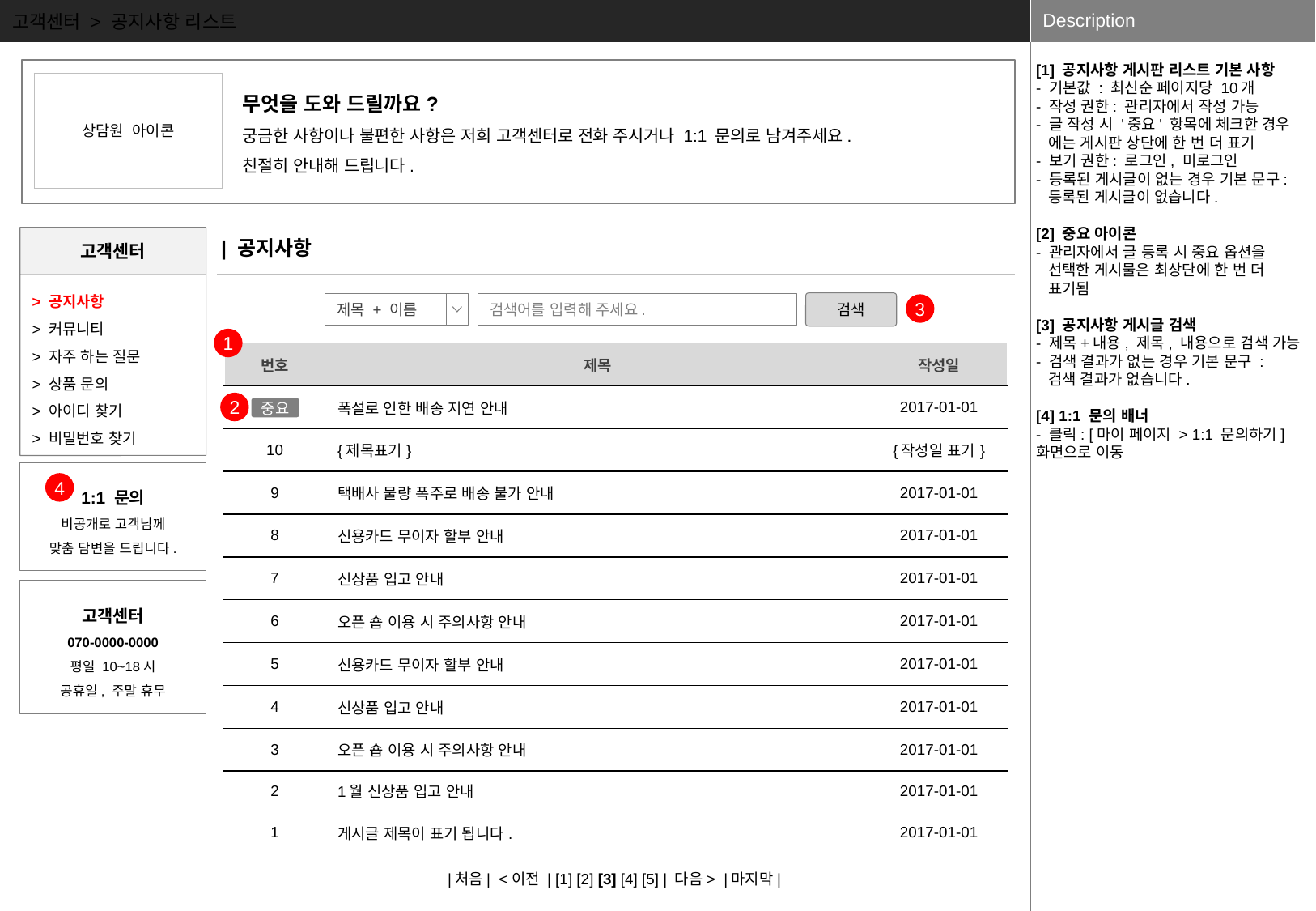

고객센터 > 공지사항 리스트

[1] 공지사항 게시판 리스트 기본 사항
- 기본값 : 최신순 페이지당 10개
- 작성 권한: 관리자에서 작성 가능
- 글 작성 시 '중요' 항목에 체크한 경우
  에는 게시판 상단에 한 번 더 표기
- 보기 권한: 로그인, 미로그인
- 등록된 게시글이 없는 경우 기본 문구:
  등록된 게시글이 없습니다.

[2] 중요 아이콘
- 관리자에서 글 등록 시 중요 옵션을
  선택한 게시물은 최상단에 한 번 더
  표기됨

[3] 공지사항 게시글 검색
- 제목+내용, 제목, 내용으로 검색 가능
- 검색 결과가 없는 경우 기본 문구 :
  검색 결과가 없습니다.

[4] 1:1 문의 배너
- 클릭: [마이 페이지 > 1:1 문의하기] 화면으로 이동

무엇을 도와 드릴까요?
궁금한 사항이나 불편한 사항은 저희 고객센터로 전화 주시거나 1:1 문의로 남겨주세요.
친절히 안내해 드립니다.
|  |
| --- |
상담원  아이콘
고객센터
| 공지사항
> 공지사항
> 커뮤니티
> 자주 하는 질문
> 상품 문의
> 아이디 찾기
> 비밀번호 찾기
검색
검색어를 입력해 주세요.
제목 + 이름

3
1
| 번호 | 제목 | 작성일 |
| --- | --- | --- |
|  | 폭설로 인한 배송 지연 안내 | 2017-01-01 |
| 10 | {제목표기} | {작성일 표기} |
| 9 | 택배사 물량 폭주로 배송 불가 안내 | 2017-01-01 |
| 8 | 신용카드 무이자 할부 안내 | 2017-01-01 |
| 7 | 신상품 입고 안내 | 2017-01-01 |
| 6 | 오픈 숍 이용 시 주의사항 안내 | 2017-01-01 |
| 5 | 신용카드 무이자 할부 안내 | 2017-01-01 |
| 4 | 신상품 입고 안내 | 2017-01-01 |
| 3 | 오픈 숍 이용 시 주의사항 안내 | 2017-01-01 |
| 2 | 1월 신상품 입고 안내 | 2017-01-01 |
| 1 | 게시글 제목이 표기 됩니다. | 2017-01-01 |
2
중요
1:1 문의
비공개로 고객님께
맞춤 담변을 드립니다.
4
고객센터
070-0000-0000
평일 10~18시
공휴일, 주말 휴무
|처음|  <이전 | [1] [2] [3] [4] [5] | 다음>  |마지막|